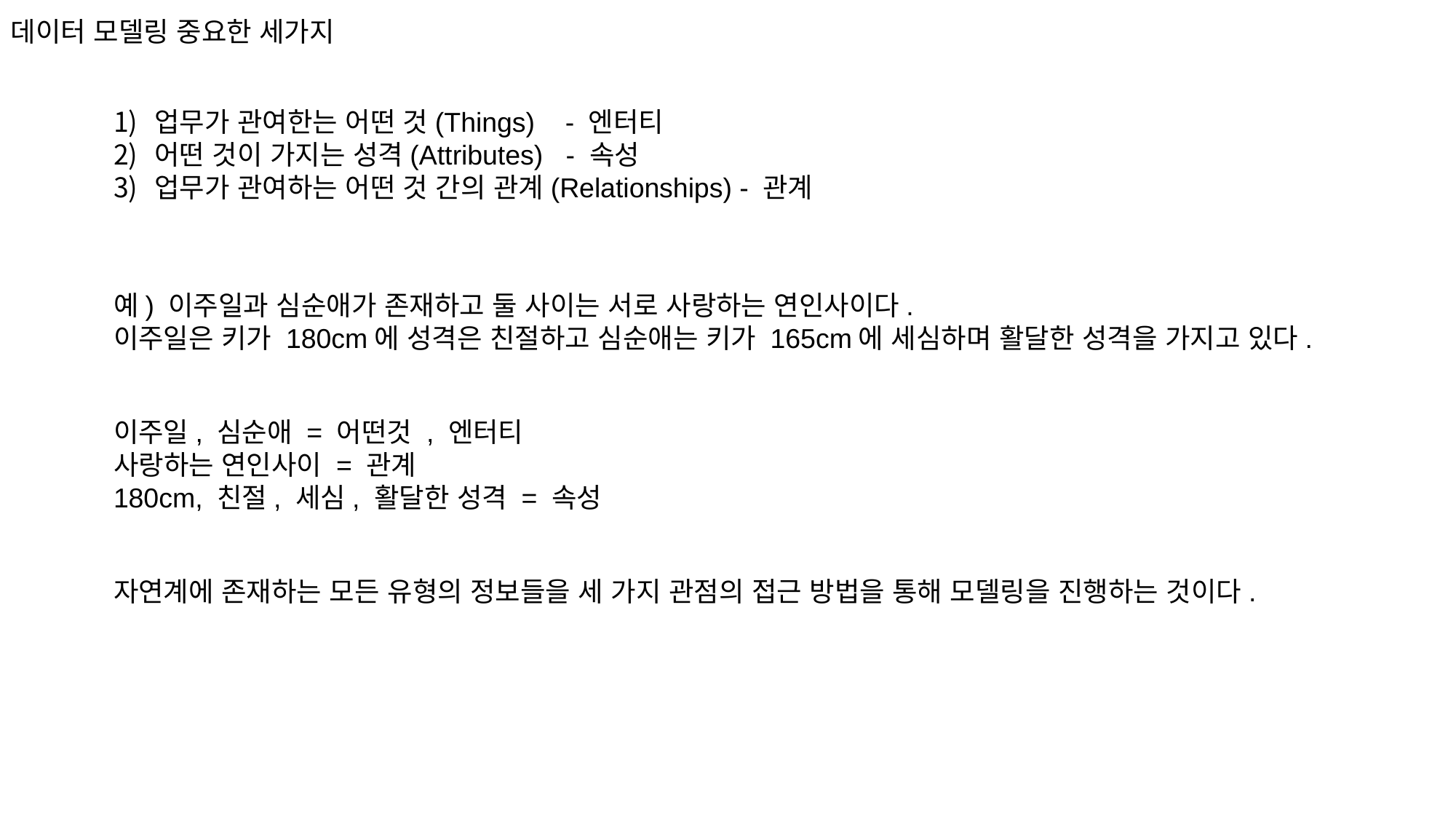

데이터 모델링 중요한 세가지
업무가 관여한는 어떤 것(Things)    - 엔터티
어떤 것이 가지는 성격(Attributes)   - 속성
업무가 관여하는 어떤 것 간의 관계(Relationships) - 관계
예) 이주일과 심순애가 존재하고 둘 사이는 서로 사랑하는 연인사이다.
이주일은 키가 180cm에 성격은 친절하고 심순애는 키가 165cm에 세심하며 활달한 성격을 가지고 있다.
이주일, 심순애 = 어떤것 , 엔터티
사랑하는 연인사이 = 관계
180cm, 친절, 세심, 활달한 성격 = 속성
자연계에 존재하는 모든 유형의 정보들을 세 가지 관점의 접근 방법을 통해 모델링을 진행하는 것이다.